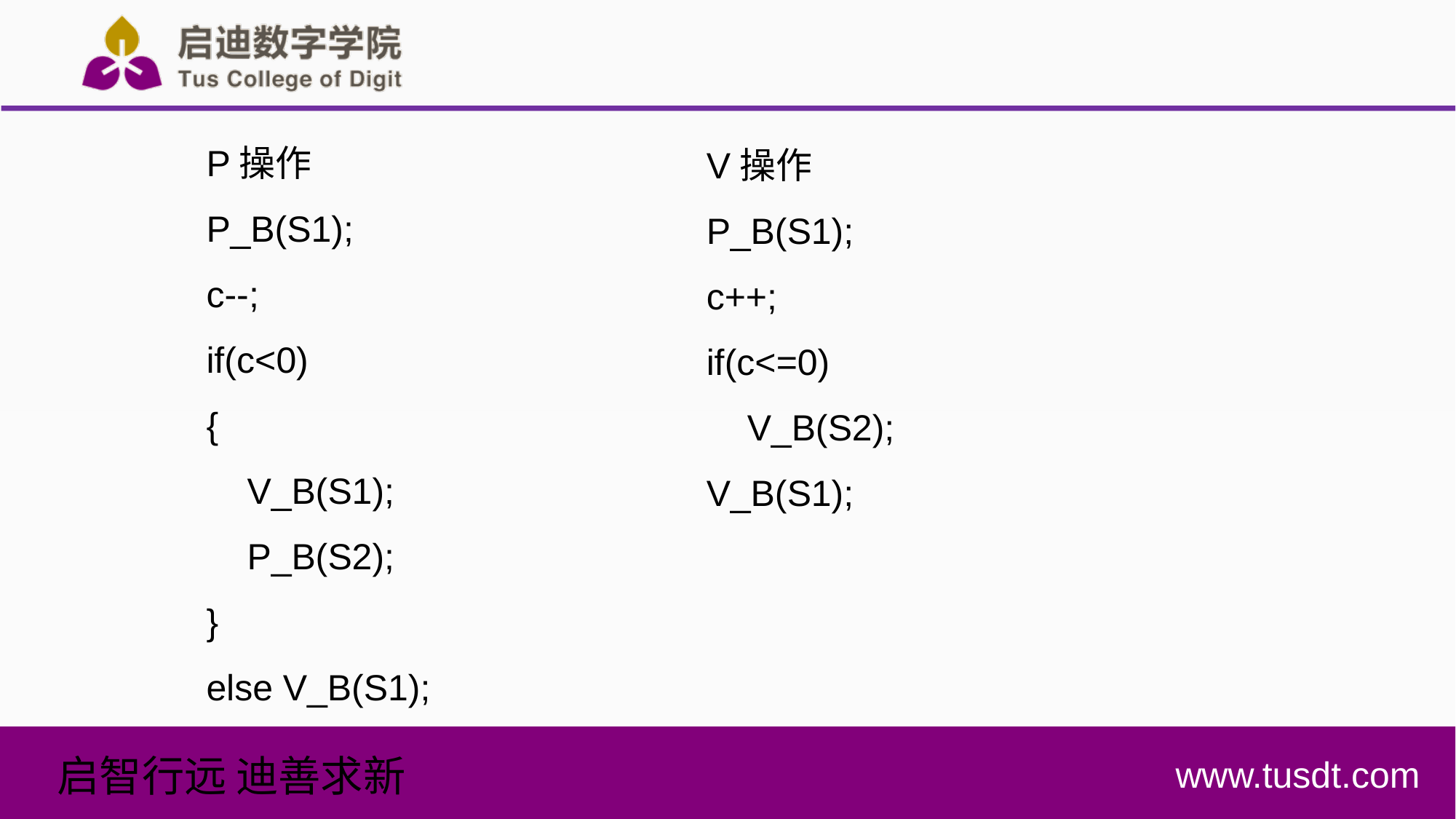

P操作
P_B(S1);
c--;
if(c<0)
{
    V_B(S1);
    P_B(S2);
}
else V_B(S1);
V操作
P_B(S1);
c++;
if(c<=0)
    V_B(S2);
V_B(S1);